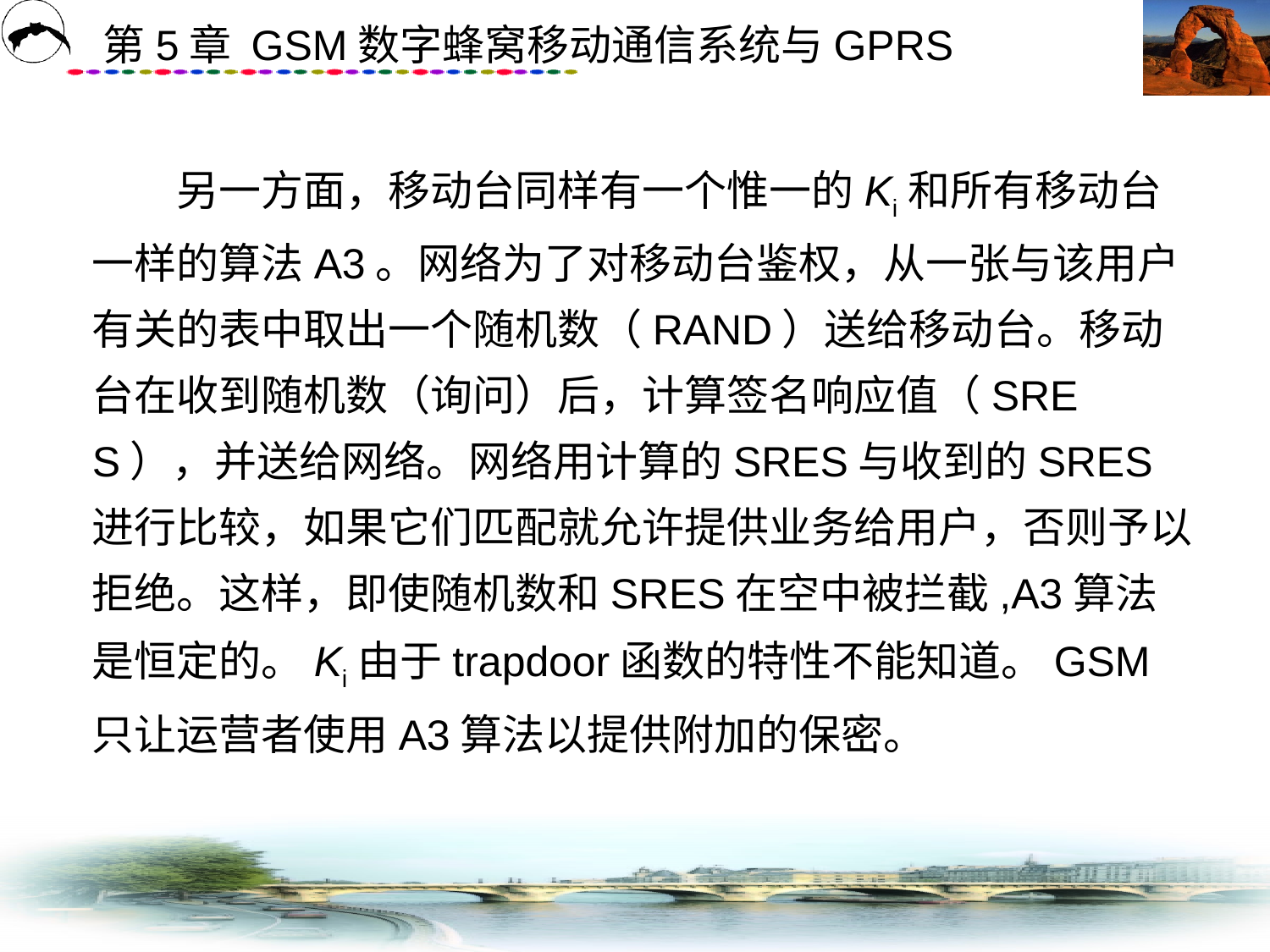

# 另一方面，移动台同样有一个惟一的Ki和所有移动台一样的算法A3。网络为了对移动台鉴权，从一张与该用户有关的表中取出一个随机数（RAND）送给移动台。移动台在收到随机数（询问）后，计算签名响应值（SRES），并送给网络。网络用计算的SRES与收到的SRES进行比较，如果它们匹配就允许提供业务给用户，否则予以拒绝。这样，即使随机数和SRES在空中被拦截,A3算法是恒定的。Ki由于trapdoor函数的特性不能知道。GSM只让运营者使用A3算法以提供附加的保密。